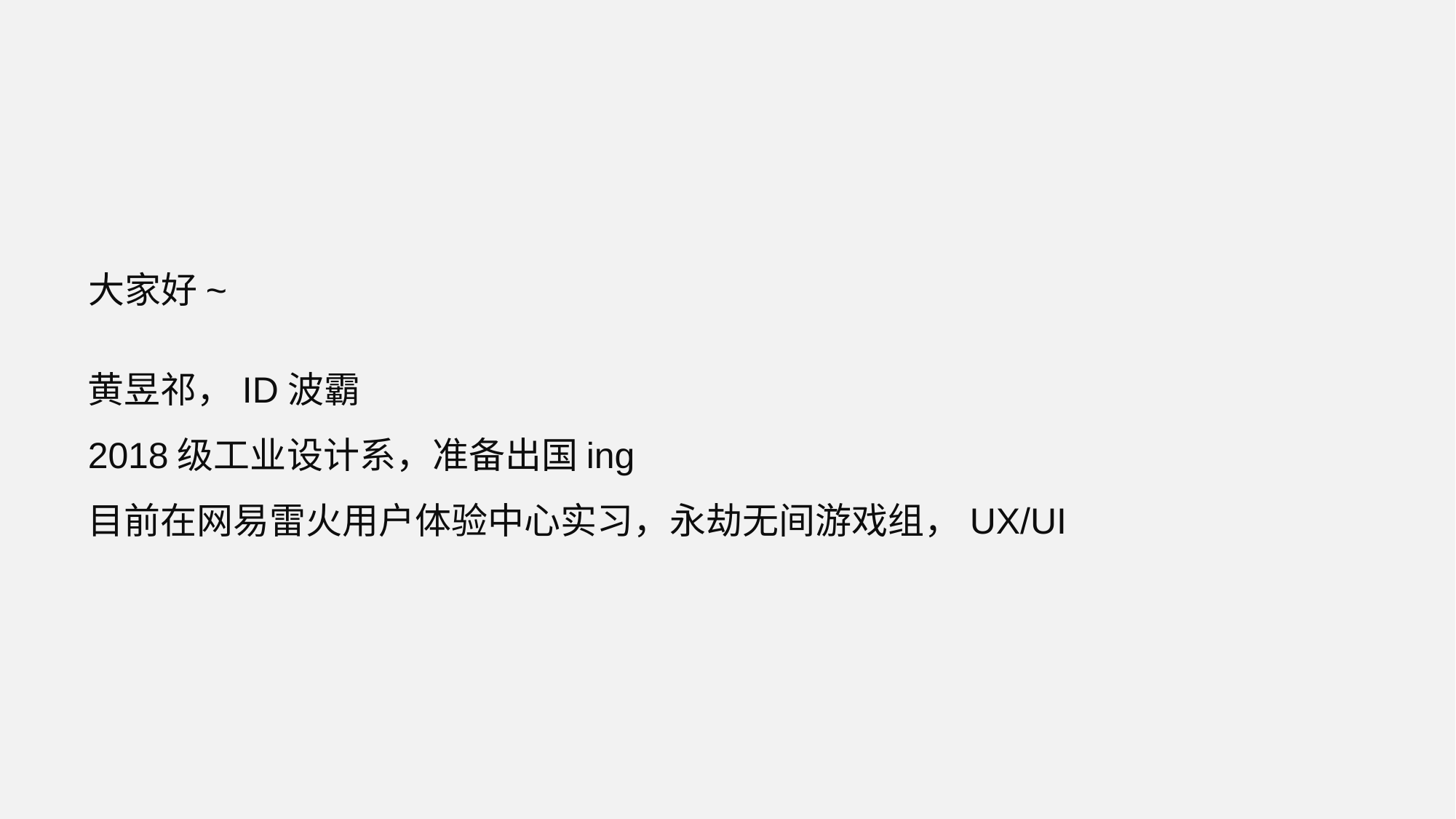

大家好~
黄昱祁，ID波霸
2018级工业设计系，准备出国ing
目前在网易雷火用户体验中心实习，永劫无间游戏组，UX/UI